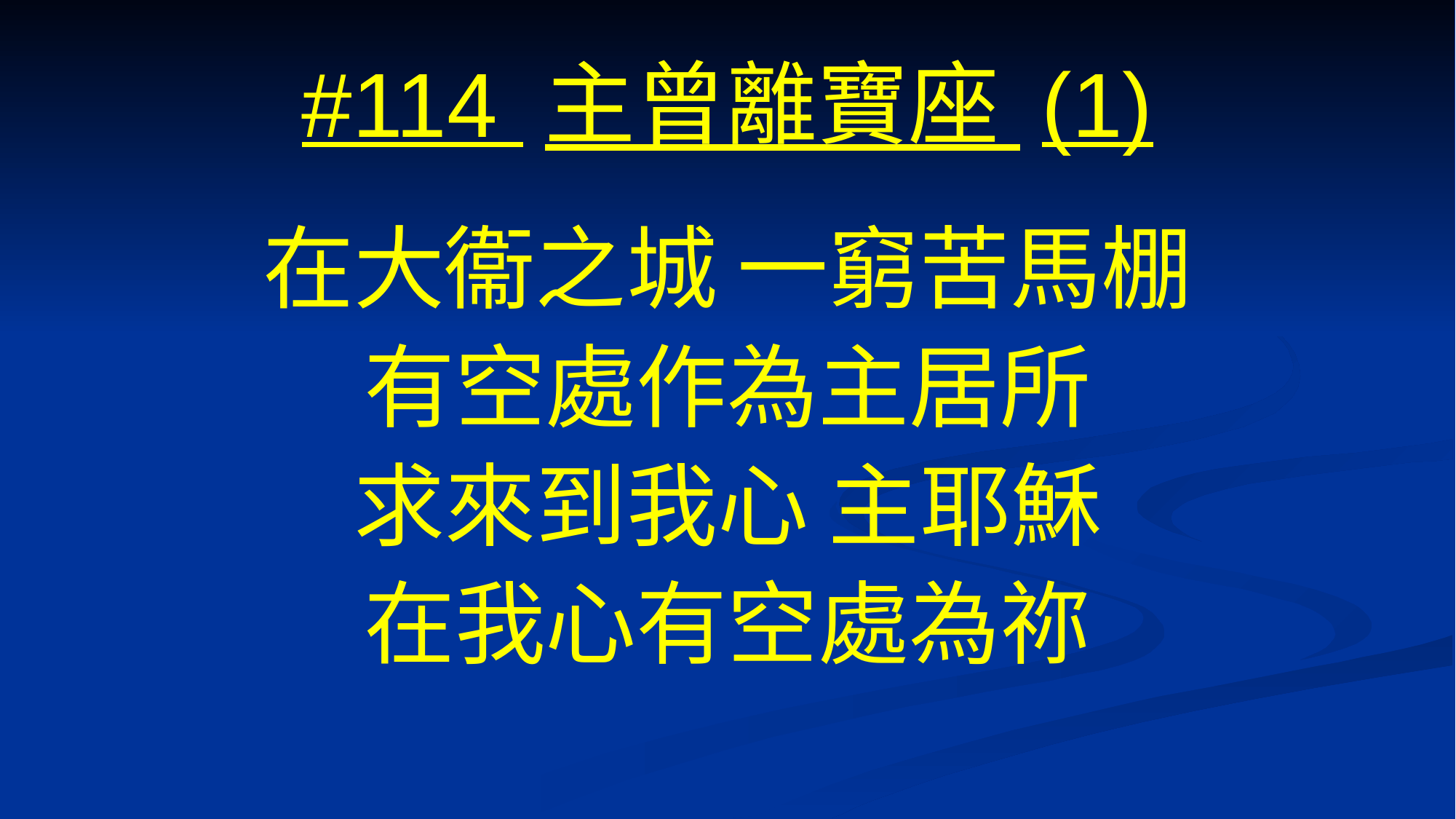

# #114 主曾離寶座 (1)
在大衞之城 一窮苦馬棚
有空處作為主居所
求來到我心 主耶穌
在我心有空處為祢